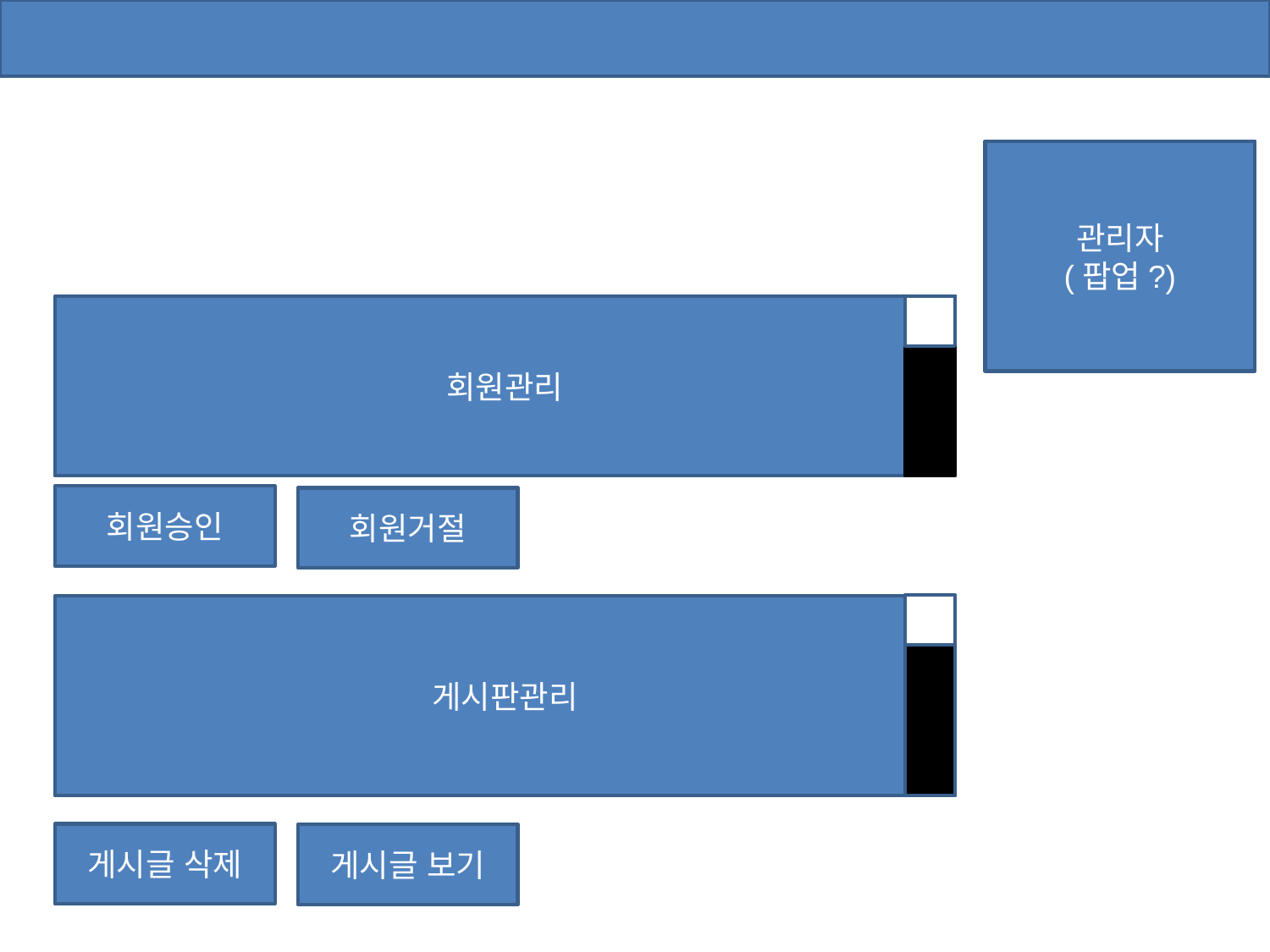

관리자
(팝업?)
회원관리

회원승인
회원거절

게시판관리

게시글 삭제
게시글 보기